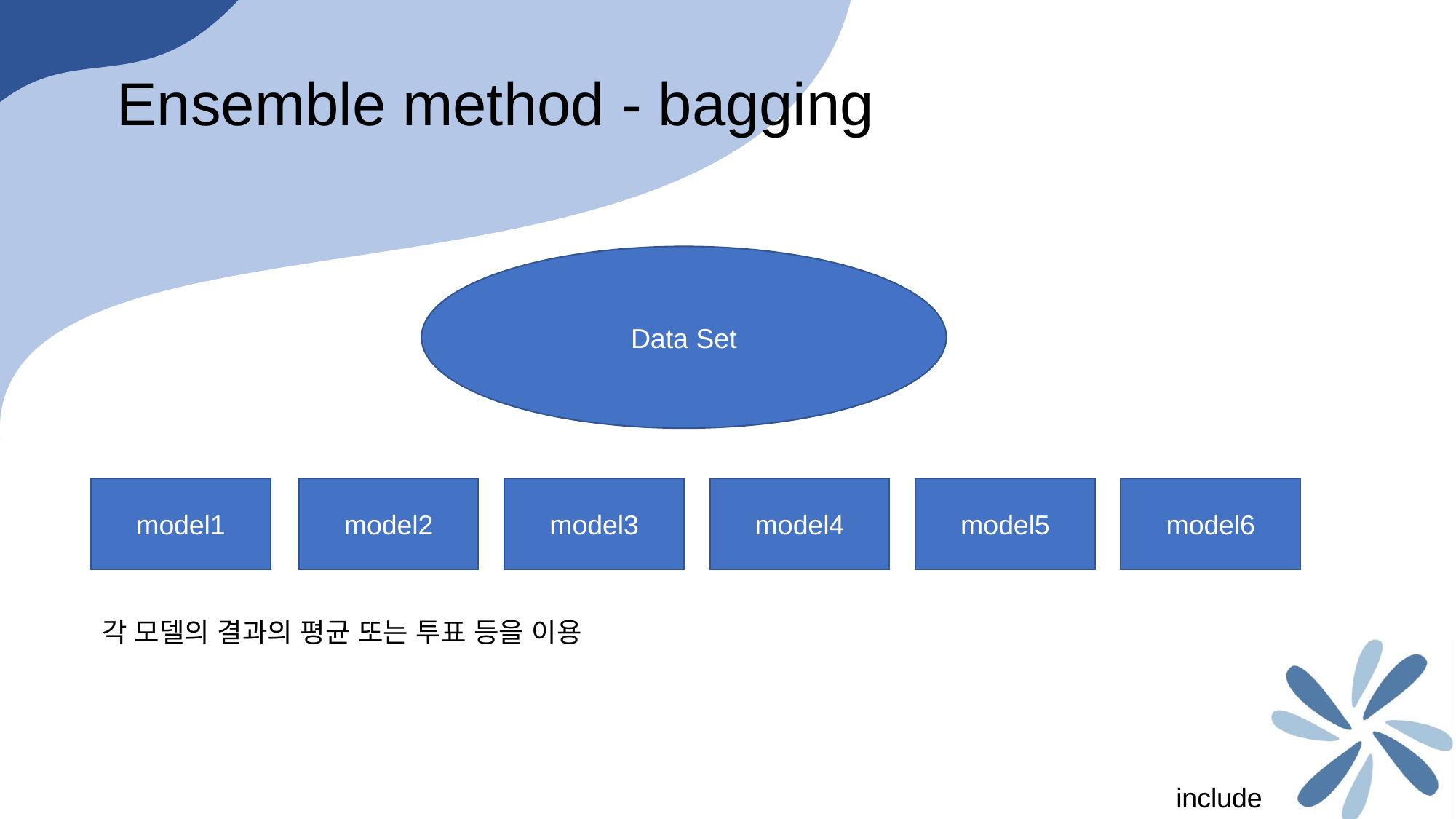

Ensemble method - bagging
Data Set
model1
model2
model3
model4
model5
model6
각 모델의 결과의 평균 또는 투표 등을 이용